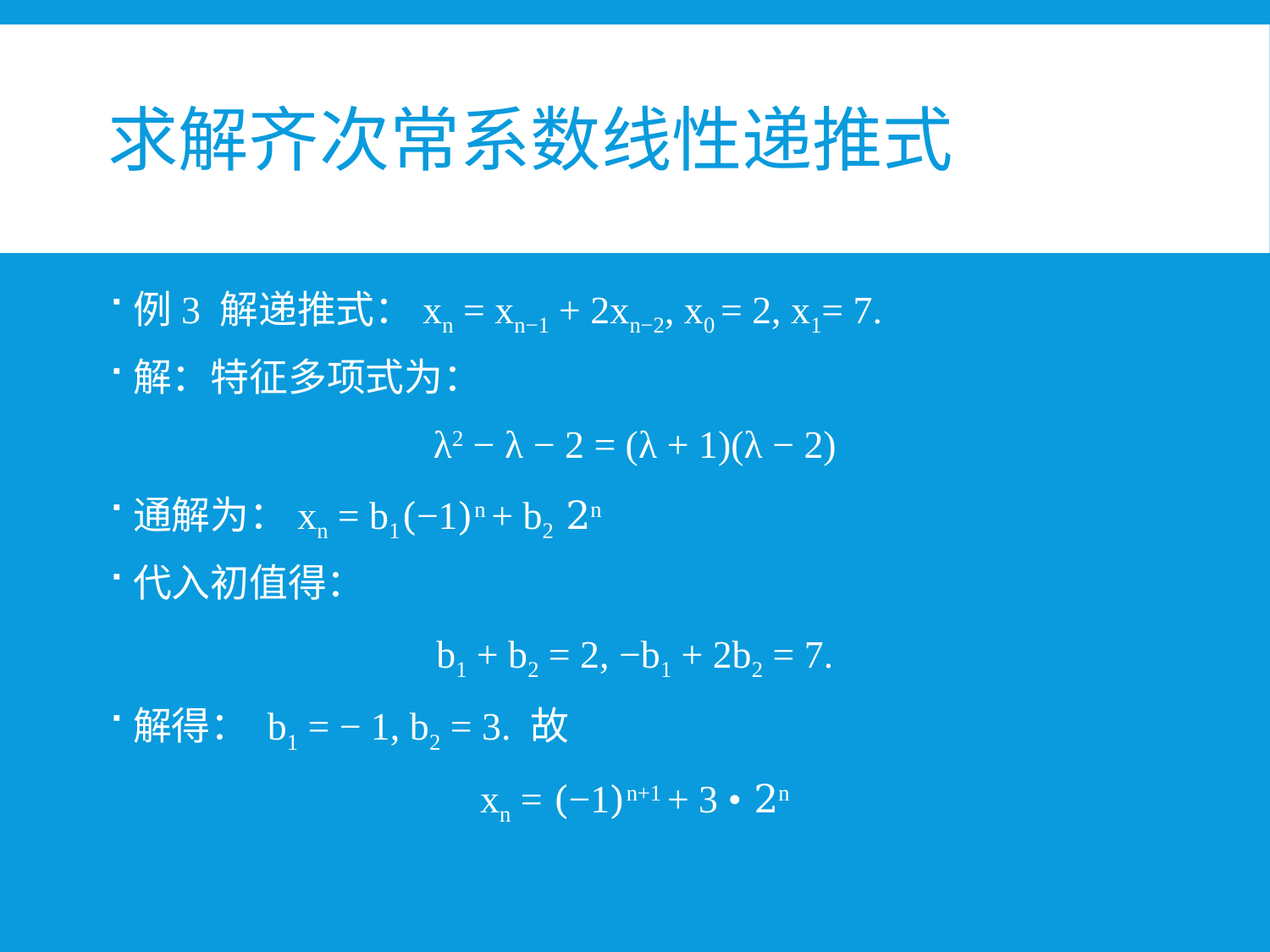

# 求解齐次常系数线性递推式
例3 解递推式：xn = xn−1 + 2xn−2, x0 = 2, x1= 7.
解：特征多项式为：
λ2 − λ − 2 = (λ + 1)(λ − 2)
通解为：xn = b1(−1)n + b2 2n
代入初值得：
b1 + b2 = 2, −b1 + 2b2 = 7.
解得： b1 = − 1, b2 = 3. 故
xn = (−1)n+1 + 3 • 2n